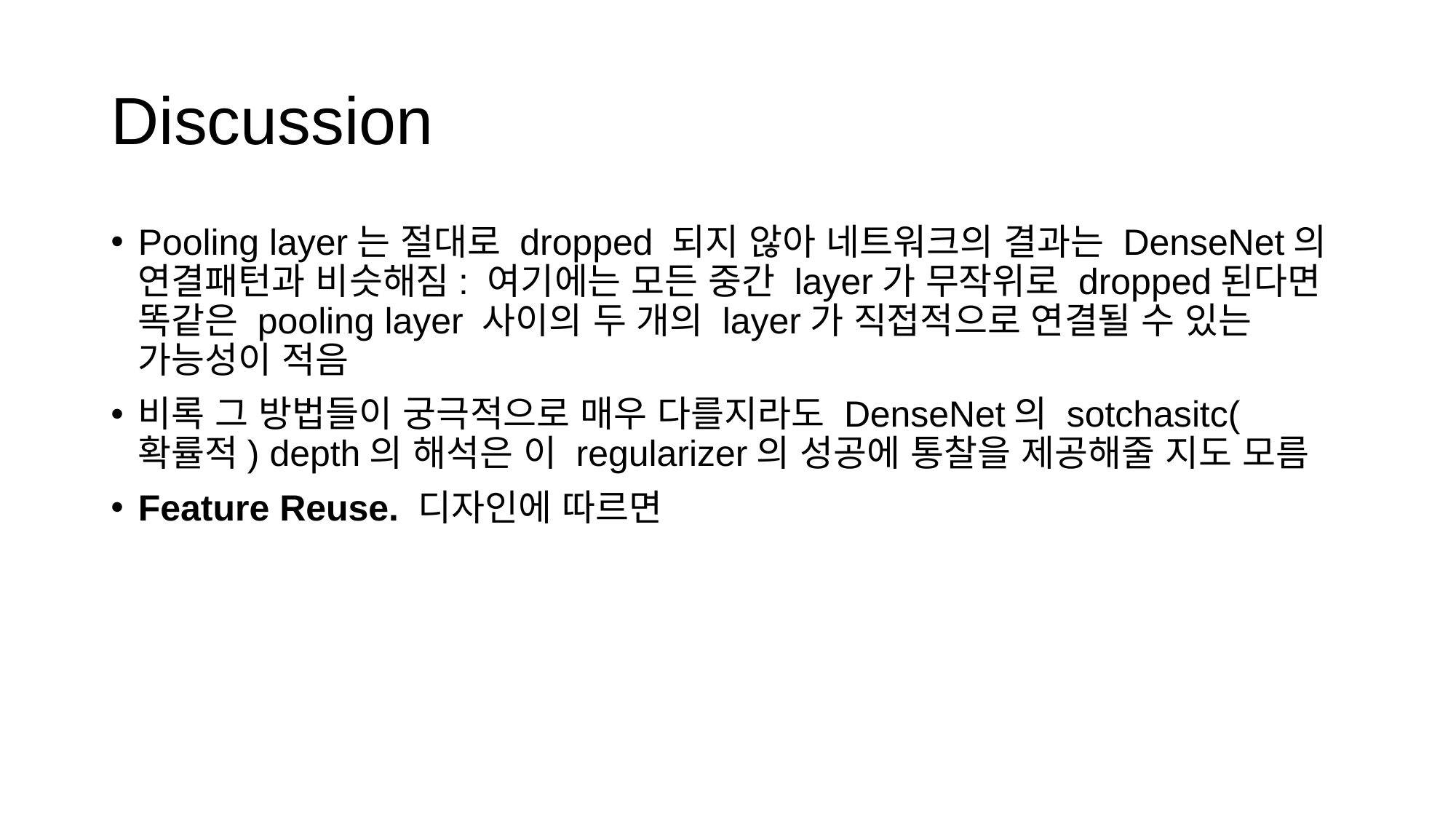

# Discussion
Pooling layer는 절대로 dropped 되지 않아 네트워크의 결과는 DenseNet의 연결패턴과 비슷해짐: 여기에는 모든 중간 layer가 무작위로 dropped된다면 똑같은 pooling layer 사이의 두 개의 layer가 직접적으로 연결될 수 있는 가능성이 적음
비록 그 방법들이 궁극적으로 매우 다를지라도 DenseNet의 sotchasitc(확률적) depth의 해석은 이 regularizer의 성공에 통찰을 제공해줄 지도 모름
Feature Reuse. 디자인에 따르면